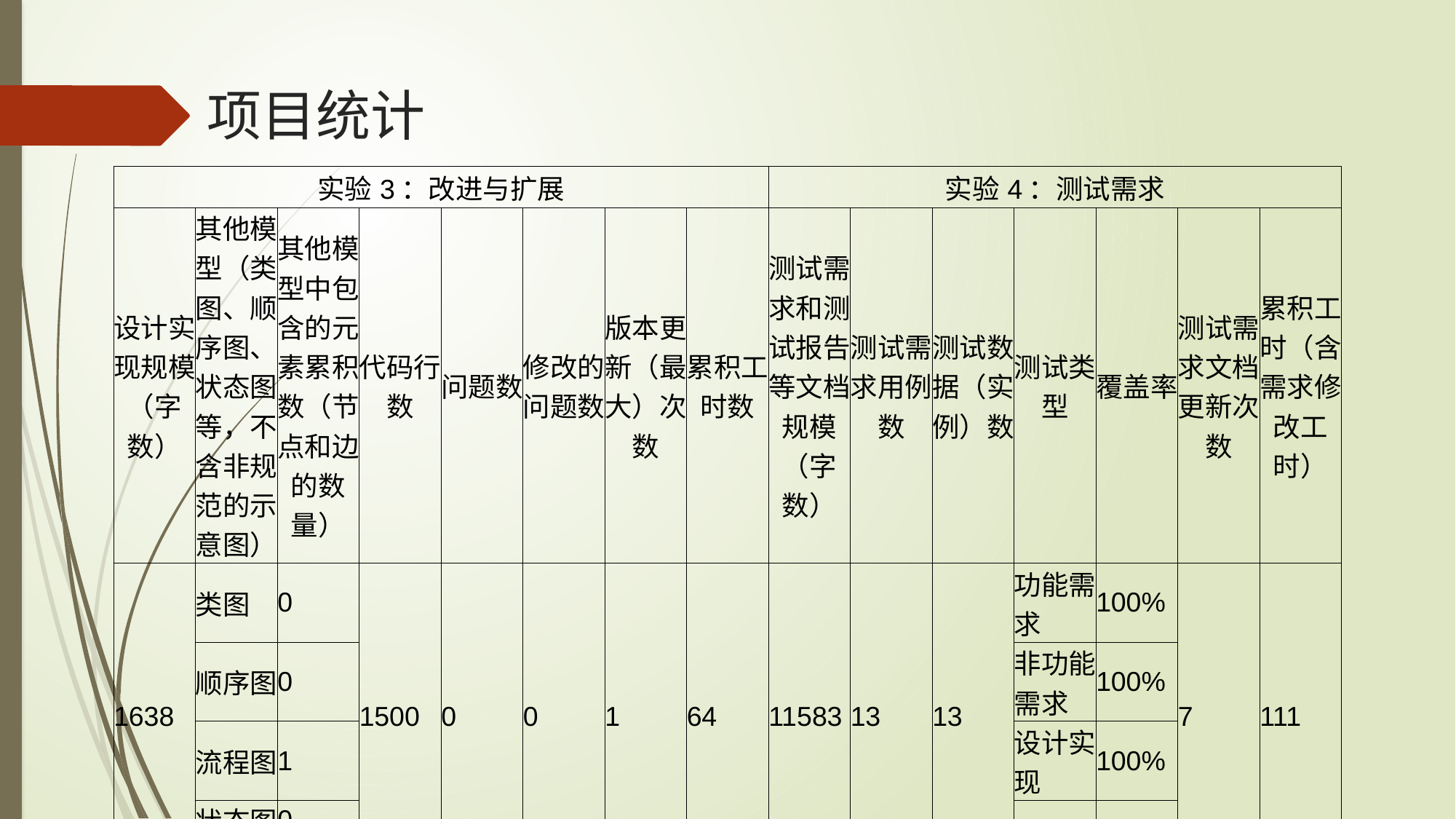

# 项目统计
| 实验3：改进与扩展 |  |  |  |  |  |  |  | 实验4：测试需求 |  |  |  |  |  |  |
| --- | --- | --- | --- | --- | --- | --- | --- | --- | --- | --- | --- | --- | --- | --- |
| 设计实现规模（字数） | 其他模型（类图、顺序图、状态图等，不含非规范的示意图） | 其他模型中包含的元素累积数（节点和边的数量） | 代码行数 | 问题数 | 修改的问题数 | 版本更新（最大）次数 | 累积工时数 | 测试需求和测试报告等文档规模（字数） | 测试需求用例数 | 测试数据（实例）数 | 测试类型 | 覆盖率 | 测试需求文档更新次数 | 累积工时（含需求修改工时） |
| 1638 | 类图 | 0 | 1500 | 0 | 0 | 1 | 64 | 11583 | 13 | 13 | 功能需求 | 100% | 7 | 111 |
|  | 顺序图 | 0 |  |  |  |  |  |  |  |  | 非功能需求 | 100% |  |  |
|  | 流程图 | 1 |  |  |  |  |  |  |  |  | 设计实现 | 100% |  |  |
|  | 状态图 | 0 |  |  |  |  |  |  |  |  | … |  |  |  |
|  | … | 0 |  |  |  |  |  |  |  |  |  |  |  |  |